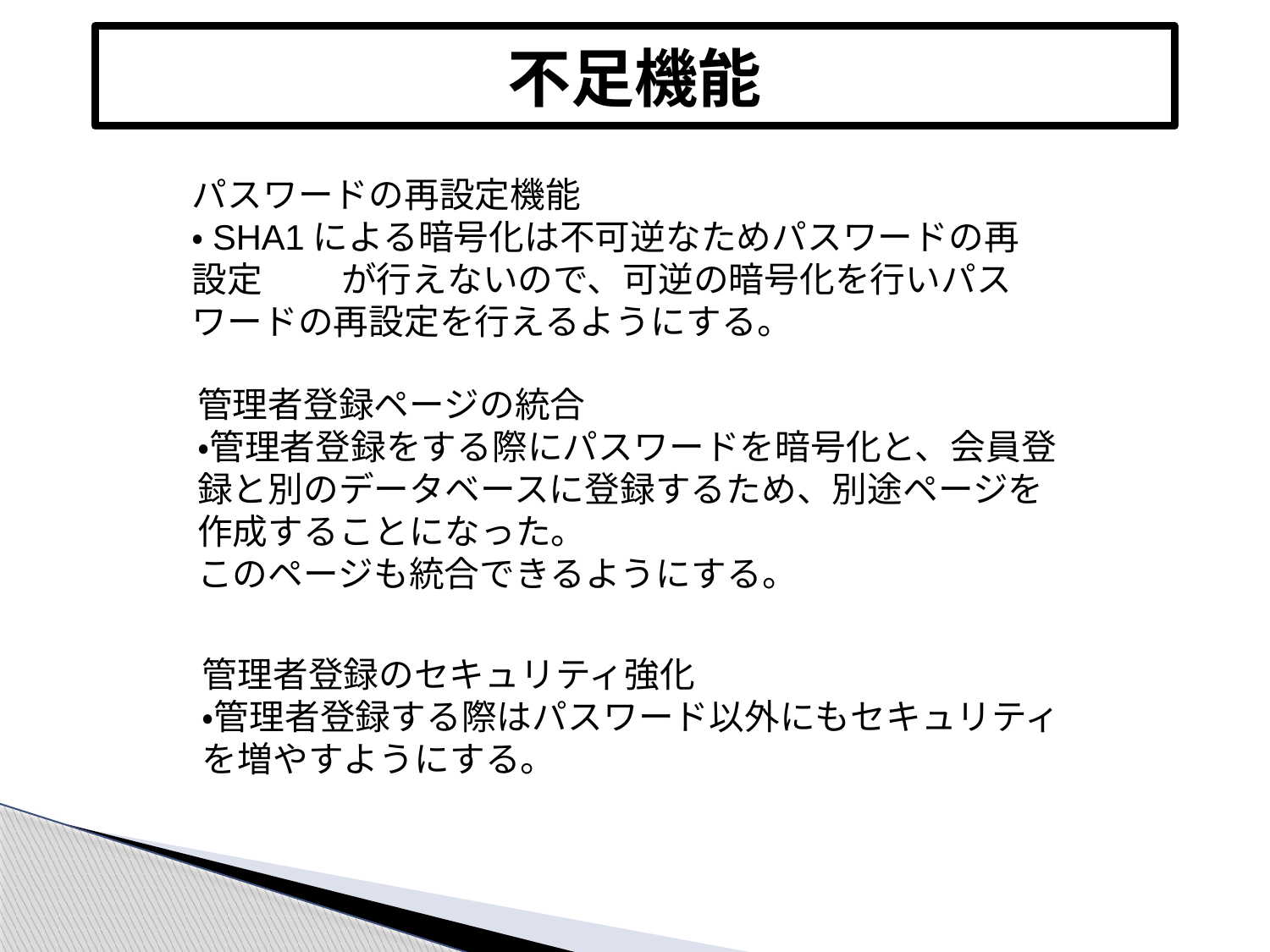

不足機能
パスワードの再設定機能
・SHA1による暗号化は不可逆なためパスワードの再設定　　 が行えないので、可逆の暗号化を行いパスワードの再設定を行えるようにする。
管理者登録ページの統合
・管理者登録をする際にパスワードを暗号化と、会員登録と別のデータベースに登録するため、別途ページを作成することになった。
このページも統合できるようにする。
管理者登録のセキュリティ強化
・管理者登録する際はパスワード以外にもセキュリティを増やすようにする。